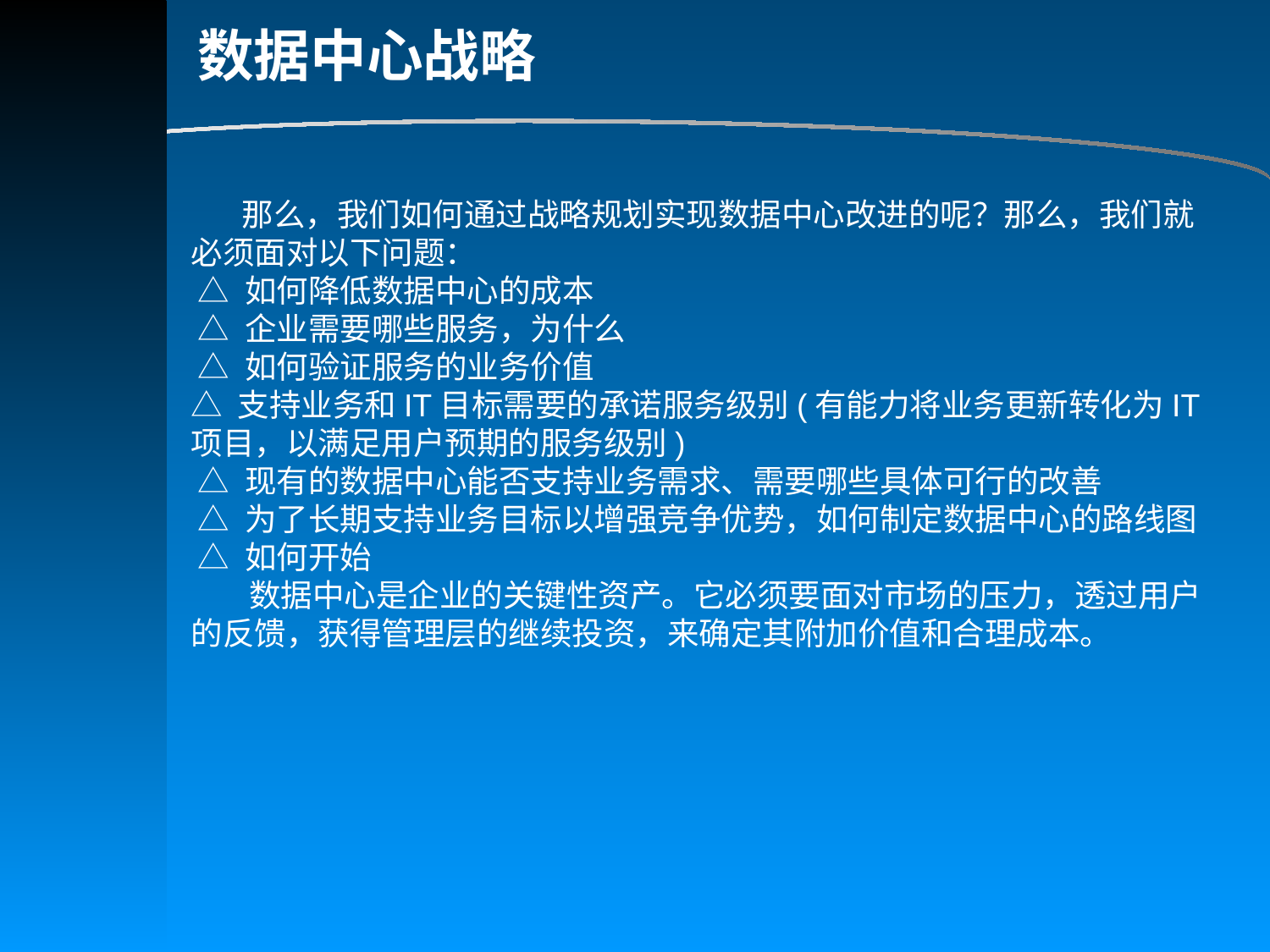

数据中心战略
      那么，我们如何通过战略规划实现数据中心改进的呢？那么，我们就必须面对以下问题：
 △ 如何降低数据中心的成本
 △ 企业需要哪些服务，为什么
 △ 如何验证服务的业务价值
△ 支持业务和IT目标需要的承诺服务级别(有能力将业务更新转化为IT项目，以满足用户预期的服务级别)
 △ 现有的数据中心能否支持业务需求、需要哪些具体可行的改善
 △ 为了长期支持业务目标以增强竞争优势，如何制定数据中心的路线图
 △ 如何开始
       数据中心是企业的关键性资产。它必须要面对市场的压力，透过用户的反馈，获得管理层的继续投资，来确定其附加价值和合理成本。